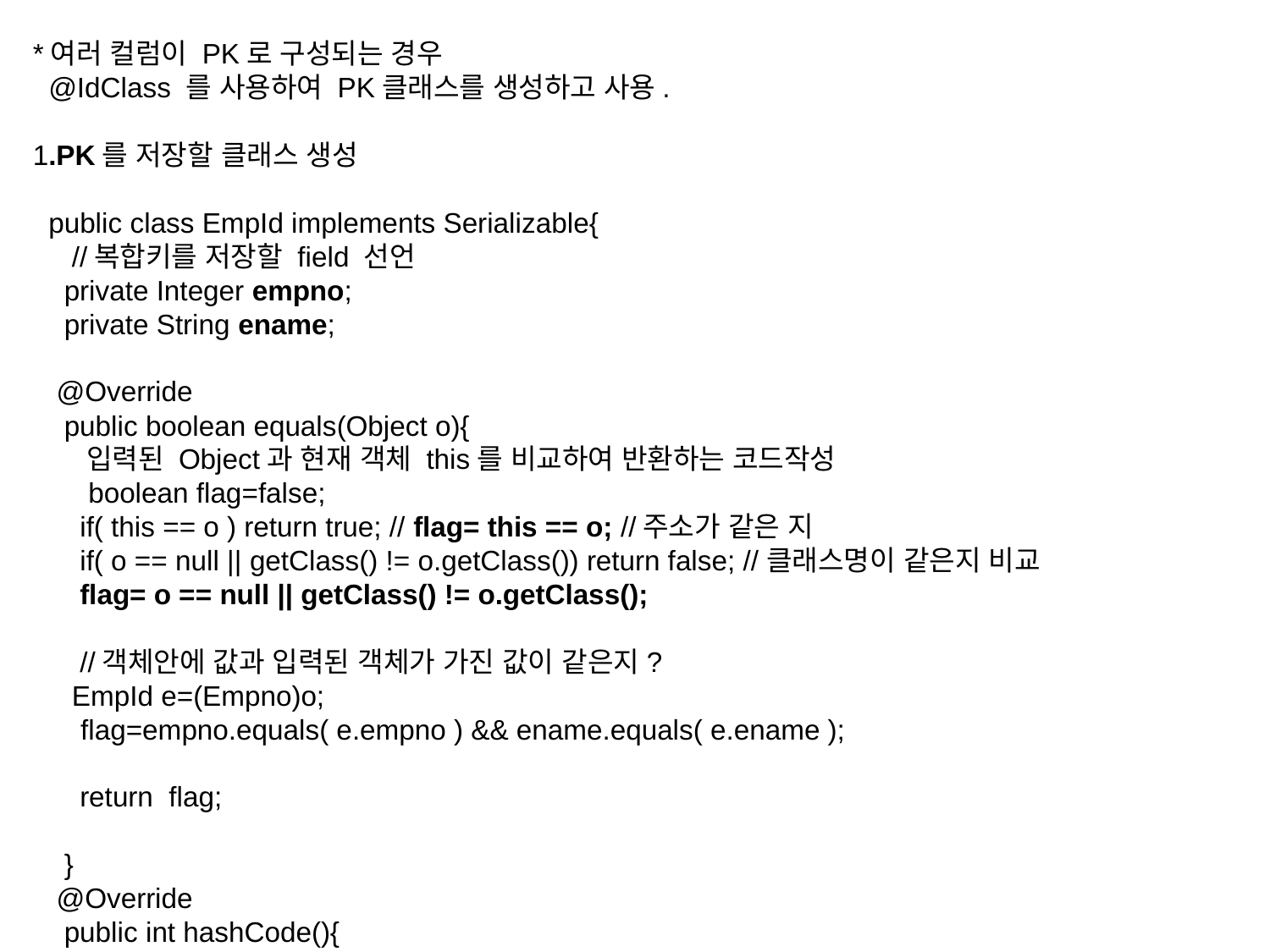

*여러 컬럼이 PK로 구성되는 경우
  @IdClass 를 사용하여 PK클래스를 생성하고 사용.

1.PK를 저장할 클래스 생성

  public class EmpId implements Serializable{
     //복합키를 저장할 field 선언
    private Integer empno;
    private String ename;

   @Override
    public boolean equals(Object o){
      입력된 Object과 현재 객체 this를 비교하여 반환하는 코드작성
	 boolean flag=false;
      if( this == o ) return true; // flag= this == o; //주소가 같은 지
      if( o == null || getClass() != o.getClass()) return false; //클래스명이 같은지 비교
      flag= o == null || getClass() != o.getClass();

      //객체안에 값과 입력된 객체가 가진 값이 같은지?
     EmpId e=(Empno)o;
	flag=empno.equals( e.empno ) && ename.equals( e.ename );

      return  flag;

    }
   @Override
    public int hashCode(){
       필드를 모두 사용하여  hashCode를 생성하고 반환. 필드값이 유일한 주소로 관리
 	  return Objects.hash( empno, ename )
    }
 }